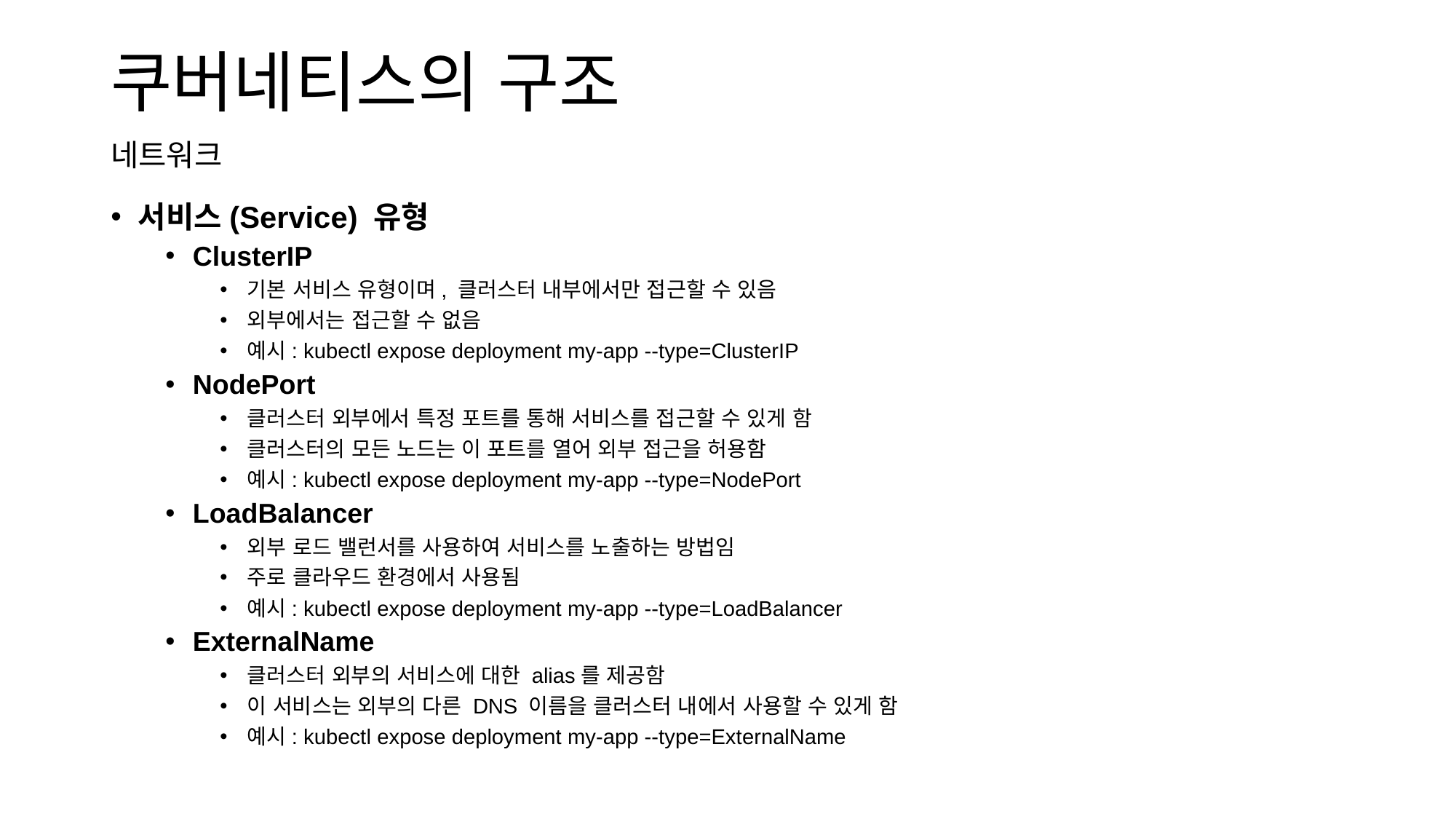

쿠버네티스의 구조
네트워크
서비스(Service) 유형
ClusterIP
기본 서비스 유형이며, 클러스터 내부에서만 접근할 수 있음
외부에서는 접근할 수 없음
예시: kubectl expose deployment my-app --type=ClusterIP
NodePort
클러스터 외부에서 특정 포트를 통해 서비스를 접근할 수 있게 함
클러스터의 모든 노드는 이 포트를 열어 외부 접근을 허용함
예시: kubectl expose deployment my-app --type=NodePort
LoadBalancer
외부 로드 밸런서를 사용하여 서비스를 노출하는 방법임
주로 클라우드 환경에서 사용됨
예시: kubectl expose deployment my-app --type=LoadBalancer
ExternalName
클러스터 외부의 서비스에 대한 alias를 제공함
이 서비스는 외부의 다른 DNS 이름을 클러스터 내에서 사용할 수 있게 함
예시: kubectl expose deployment my-app --type=ExternalName